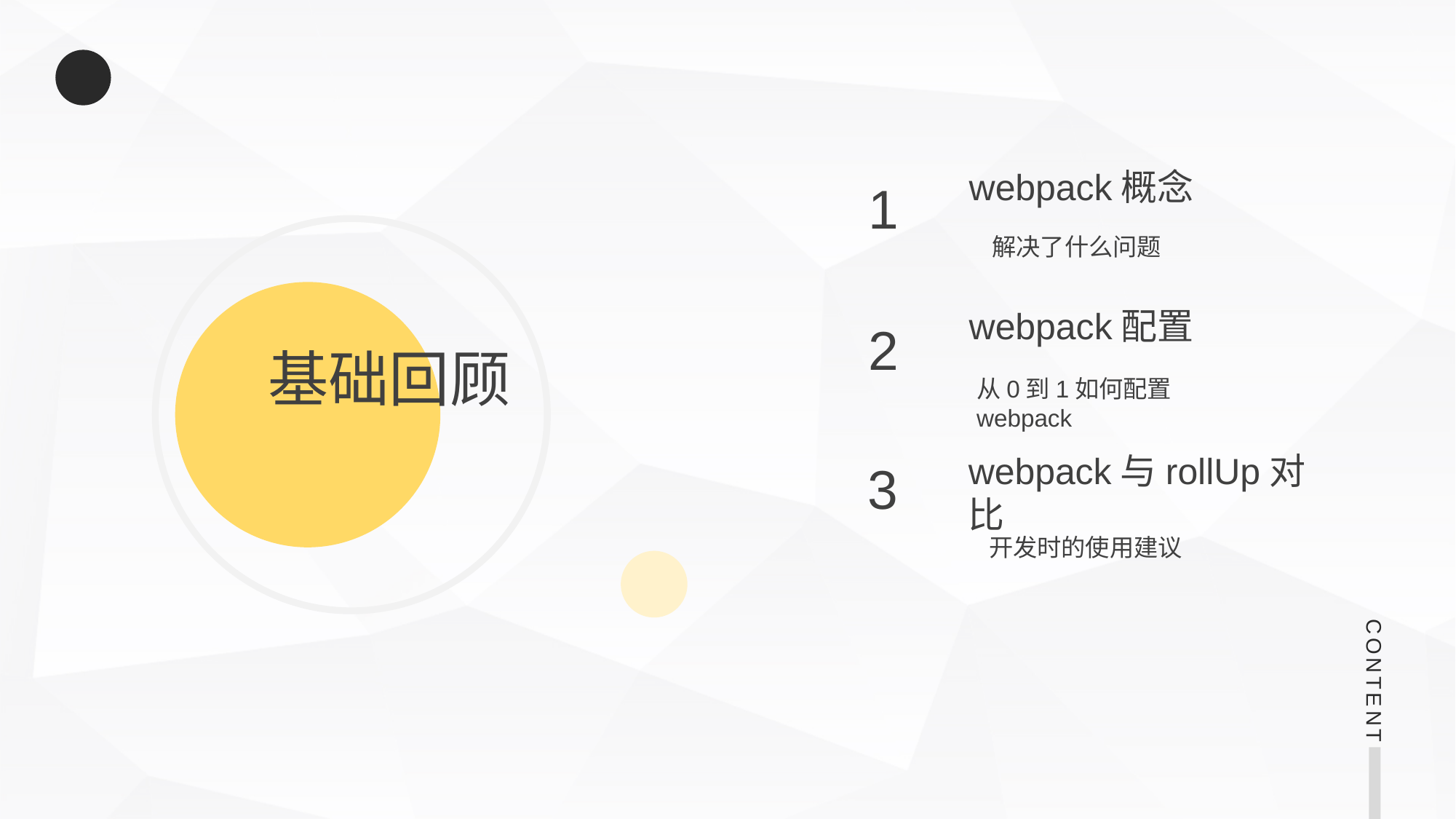

webpack概念
1
解决了什么问题

webpack配置
2
从0到1如何配置webpack
基础回顾
webpack与rollUp对比
3
开发时的使用建议

CONTENT